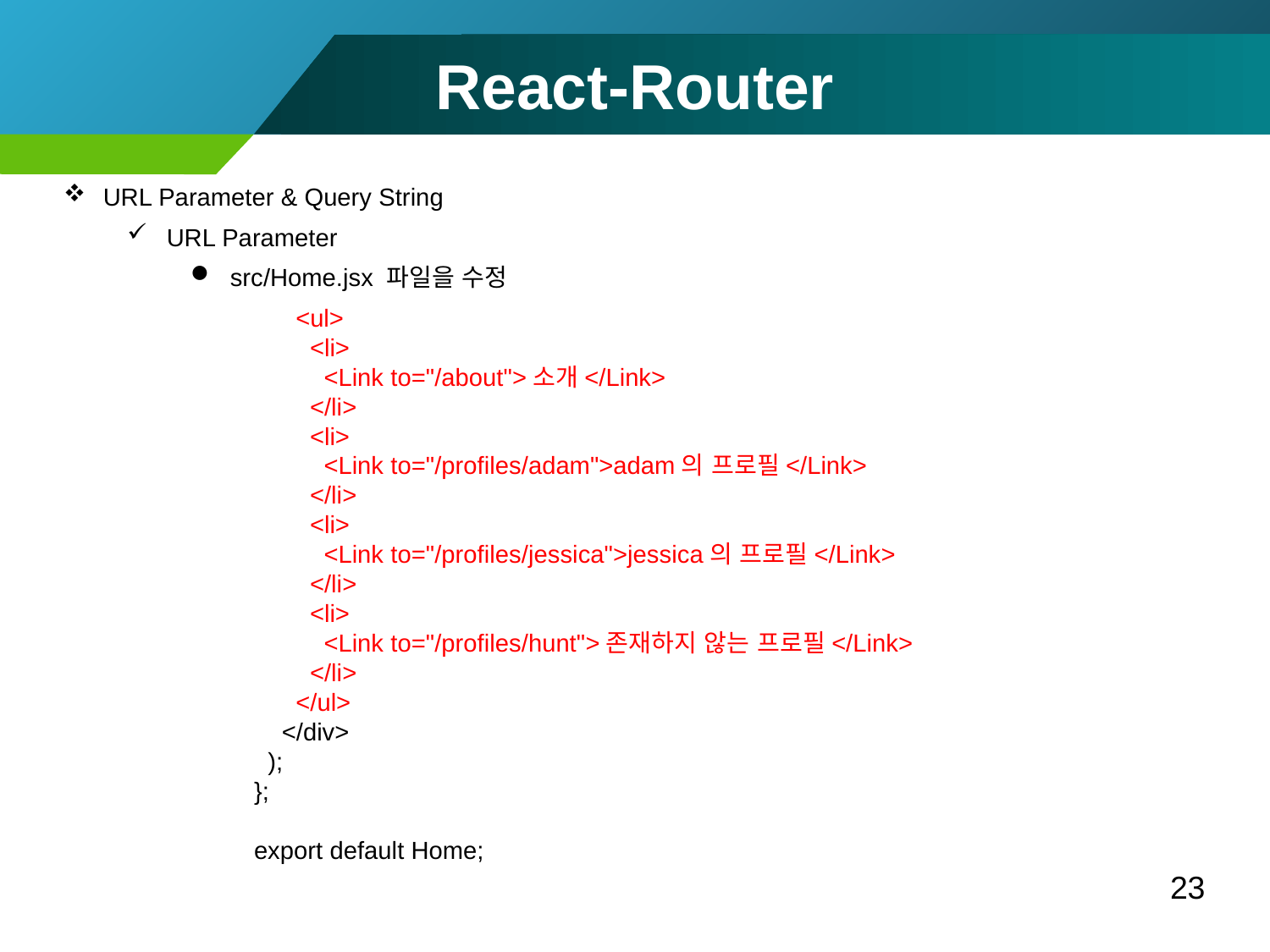

React-Router
URL Parameter & Query String
URL Parameter
src/Home.jsx 파일을 수정
      <ul>
        <li>
          <Link to="/about">소개</Link>
        </li>
        <li>
          <Link to="/profiles/adam">adam의 프로필</Link>
        </li>
        <li>
          <Link to="/profiles/jessica">jessica의 프로필</Link>
        </li>
        <li>
          <Link to="/profiles/hunt">존재하지 않는 프로필</Link>
        </li>
      </ul>
    </div>
  );
};

export default Home;
23